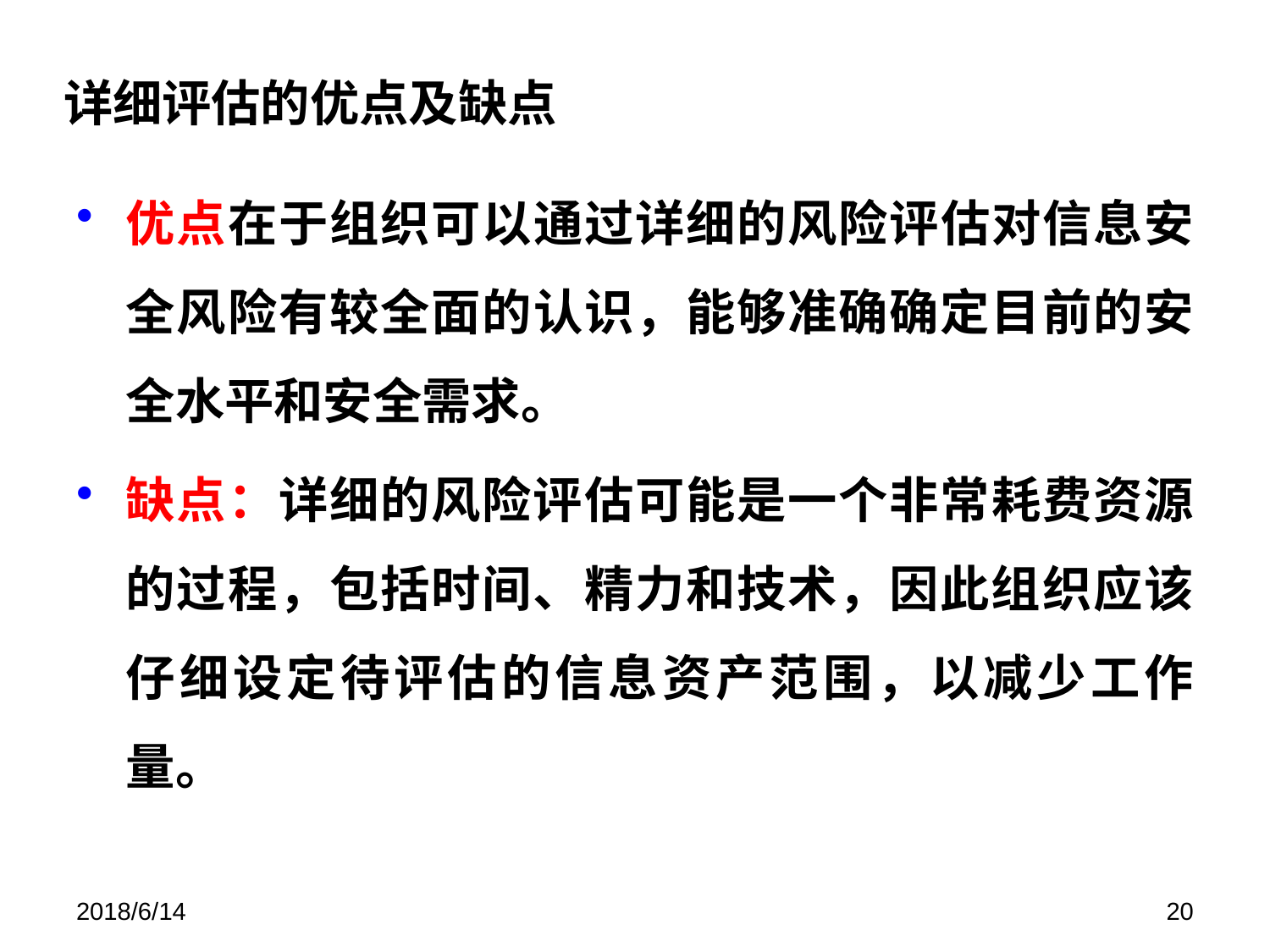

# 详细评估的优点及缺点
优点在于组织可以通过详细的风险评估对信息安全风险有较全面的认识，能够准确确定目前的安全水平和安全需求。
缺点：详细的风险评估可能是一个非常耗费资源的过程，包括时间、精力和技术，因此组织应该仔细设定待评估的信息资产范围，以减少工作量。

2018/6/14
20